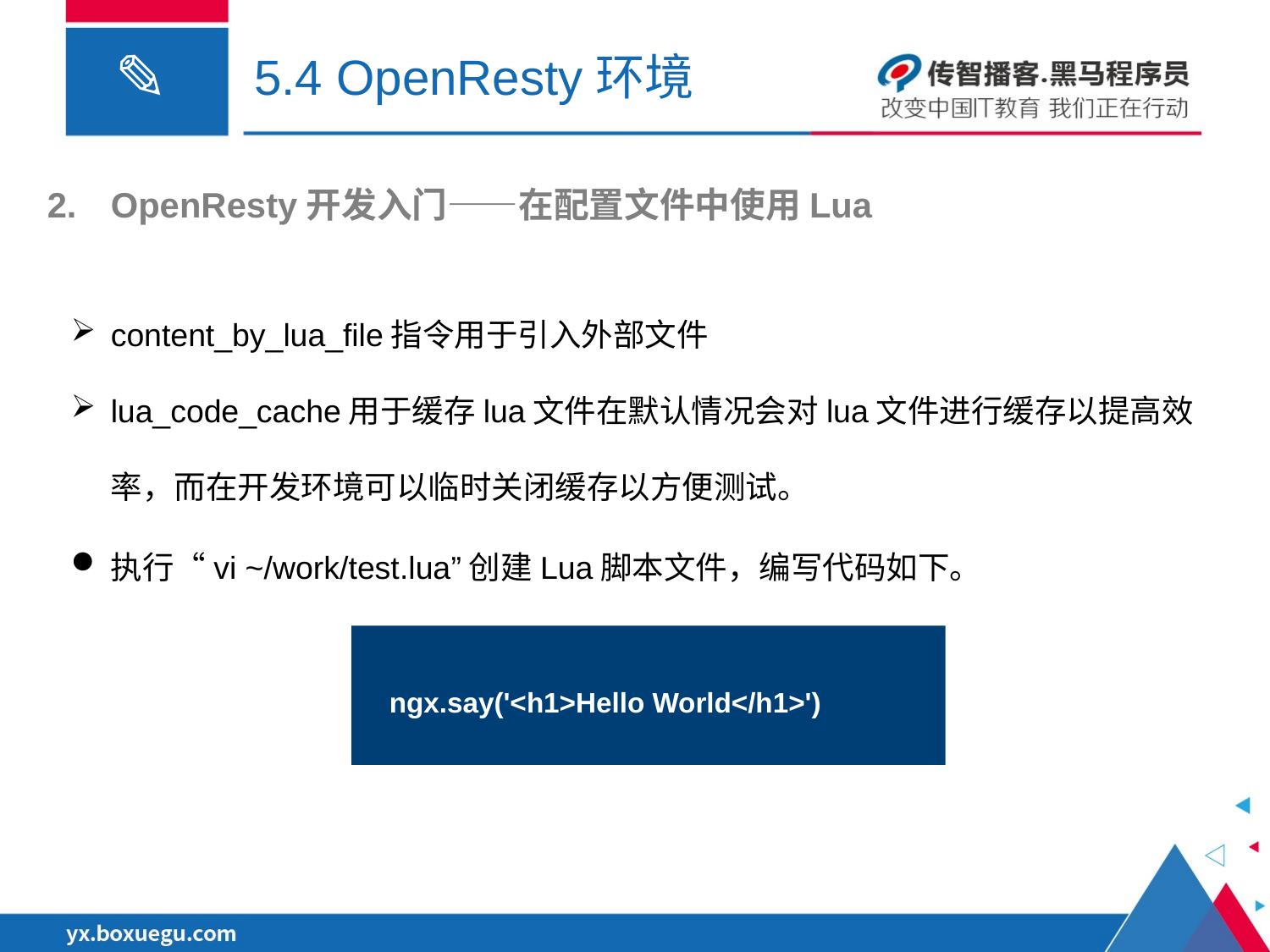

# 5.4 OpenResty环境
OpenResty开发入门——在配置文件中使用Lua
content_by_lua_file指令用于引入外部文件
lua_code_cache用于缓存lua文件在默认情况会对lua文件进行缓存以提高效率，而在开发环境可以临时关闭缓存以方便测试。
执行“vi ~/work/test.lua”创建Lua脚本文件，编写代码如下。

ngx.say('<h1>Hello World</h1>')